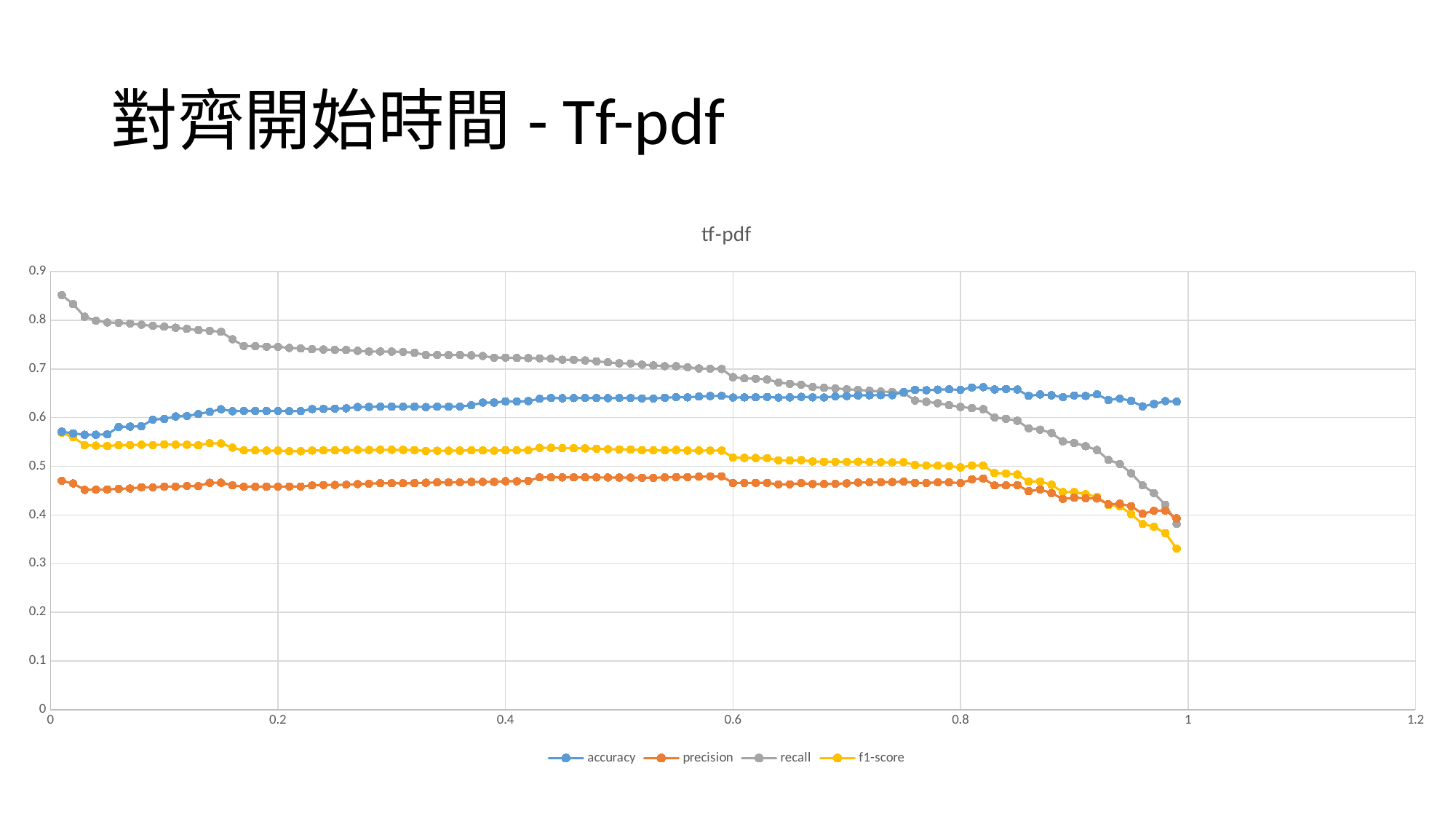

# 對齊開始時間- Tf-pdf

### Chart: tf-pdf

| Category | accuracy | precision | recall | f1-score |
|---|---|---|---|---|